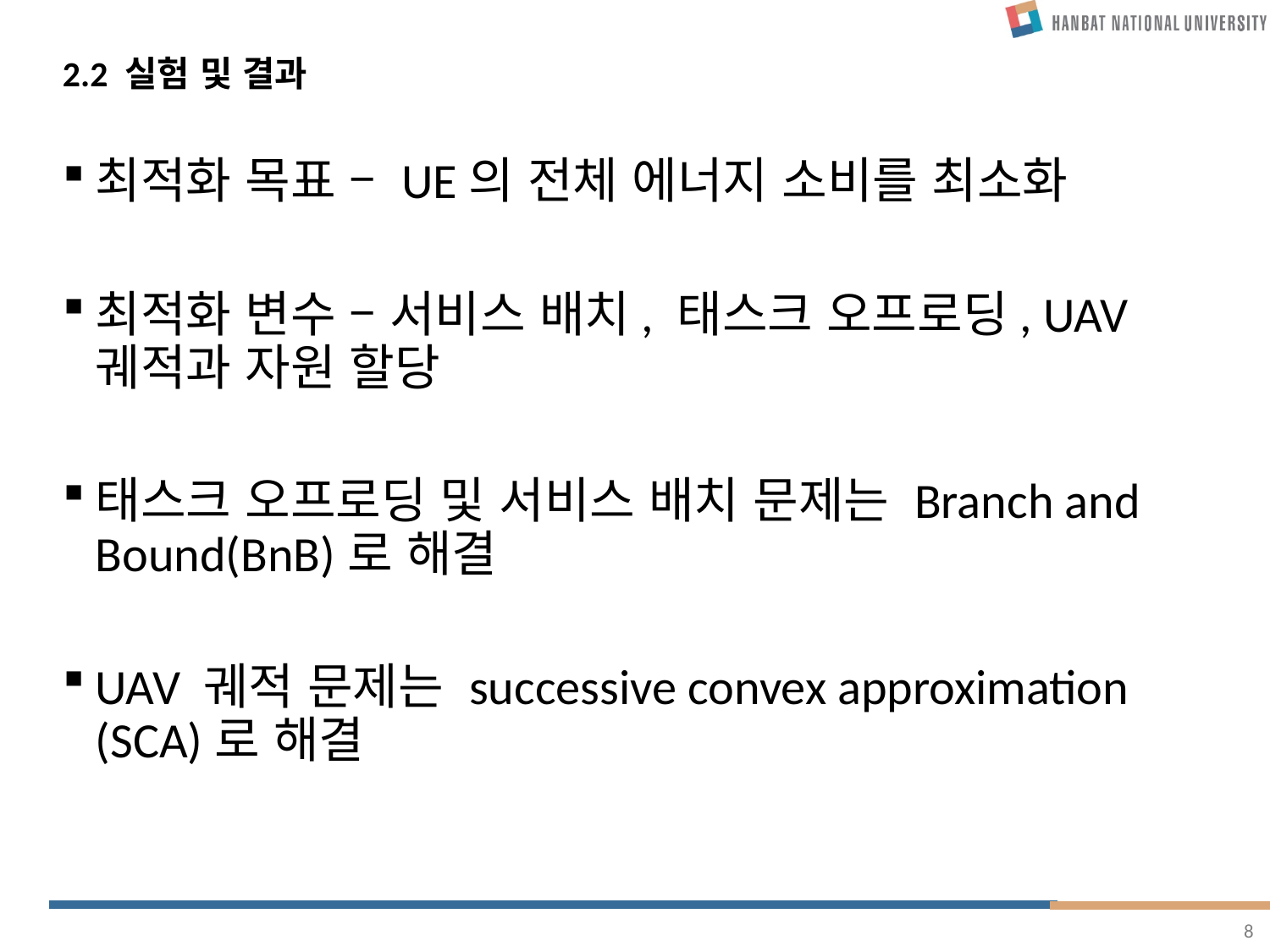

# 2.2 실험 및 결과
최적화 목표 – UE의 전체 에너지 소비를 최소화

최적화 변수 – 서비스 배치, 태스크 오프로딩, UAV 궤적과 자원 할당

태스크 오프로딩 및 서비스 배치 문제는 Branch and Bound(BnB)로 해결

UAV 궤적 문제는 successive convex approximation (SCA)로 해결
8